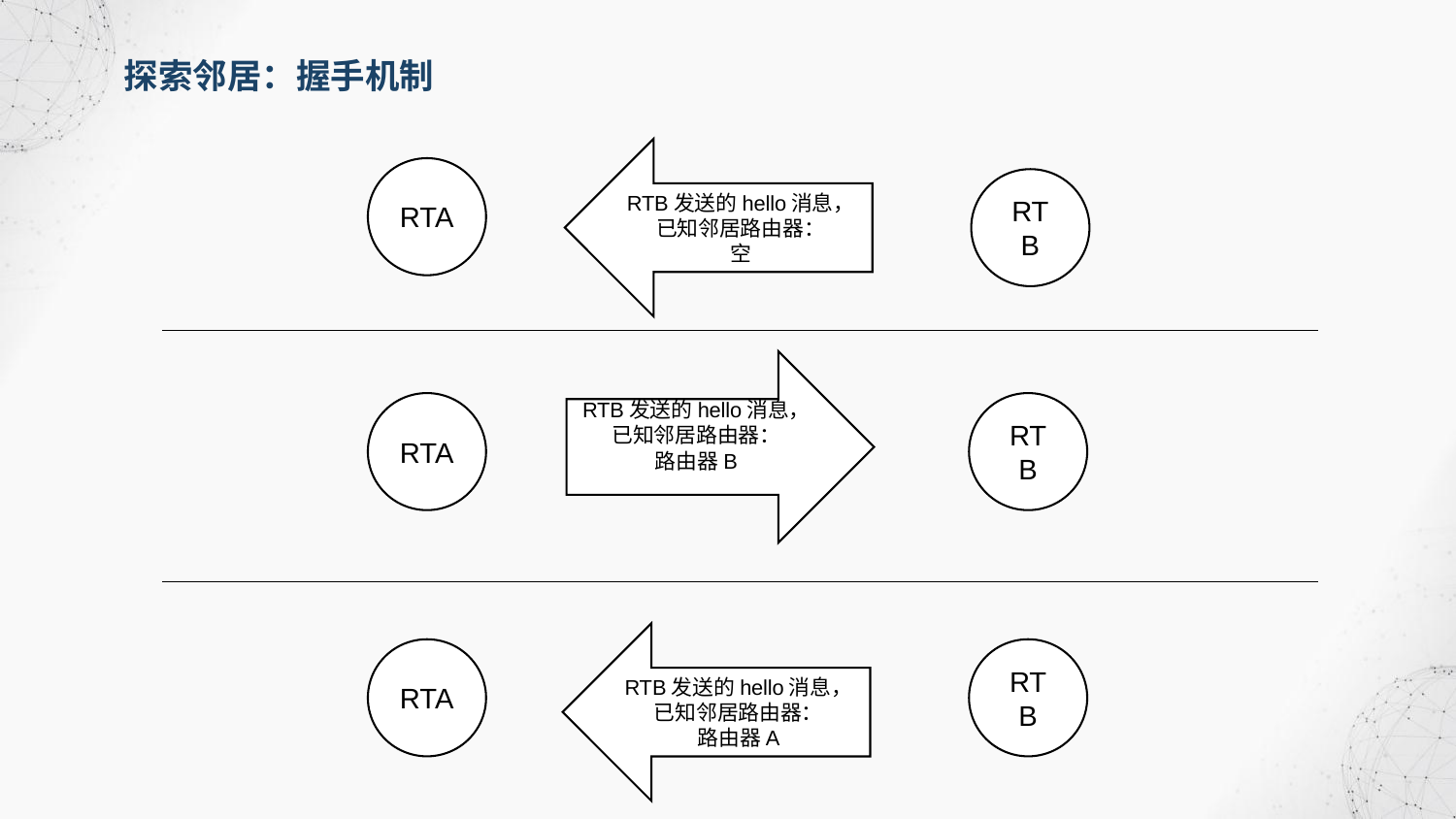

探索邻居：握手机制
RTB发送的hello消息，已知邻居路由器：
空
RTA
RTB
RTB发送的hello消息，已知邻居路由器：
路由器B

RTA
RTB
RTB发送的hello消息，已知邻居路由器：
路由器A
RTB
RTA